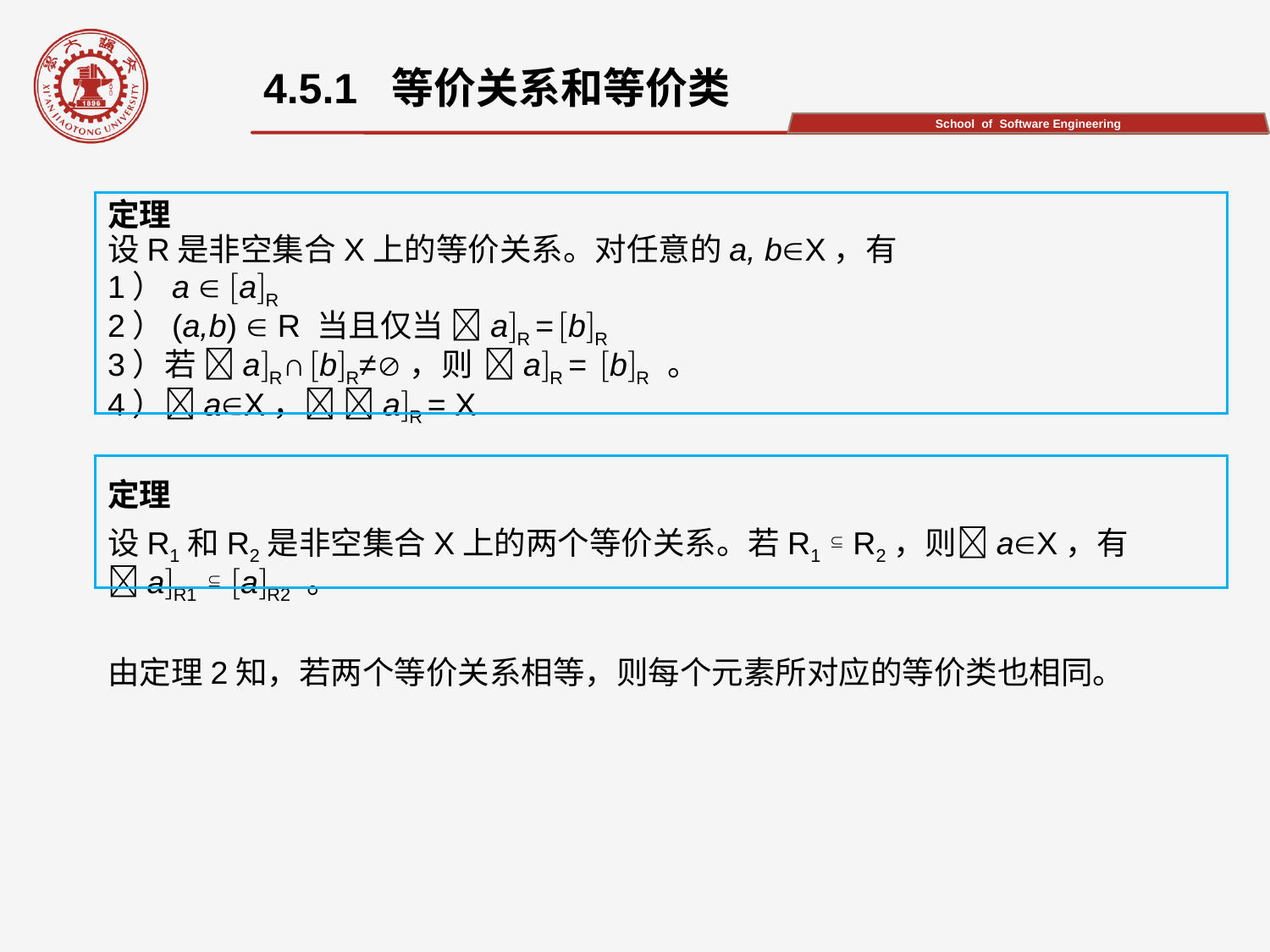

4.5.1  等价关系和等价类

定理
设R是非空集合X上的等价关系。对任意的a, b∈X，有
1）a ∈ [a]R
2）(a,b) ∈ R 当且仅当 [a]R = [b]R
3）若 [a]R∩ [b]R≠∅，则  [a]R =  [b]R  。
4）∀a∈X，∪ [a]R = X

定理
设R1和R2是非空集合X上的两个等价关系。若R1 ⊆ R2，则∀a∈X，有[a]R1  ⊆  [a]R2 。

由定理2知，若两个等价关系相等，则每个元素所对应的等价类也相同。